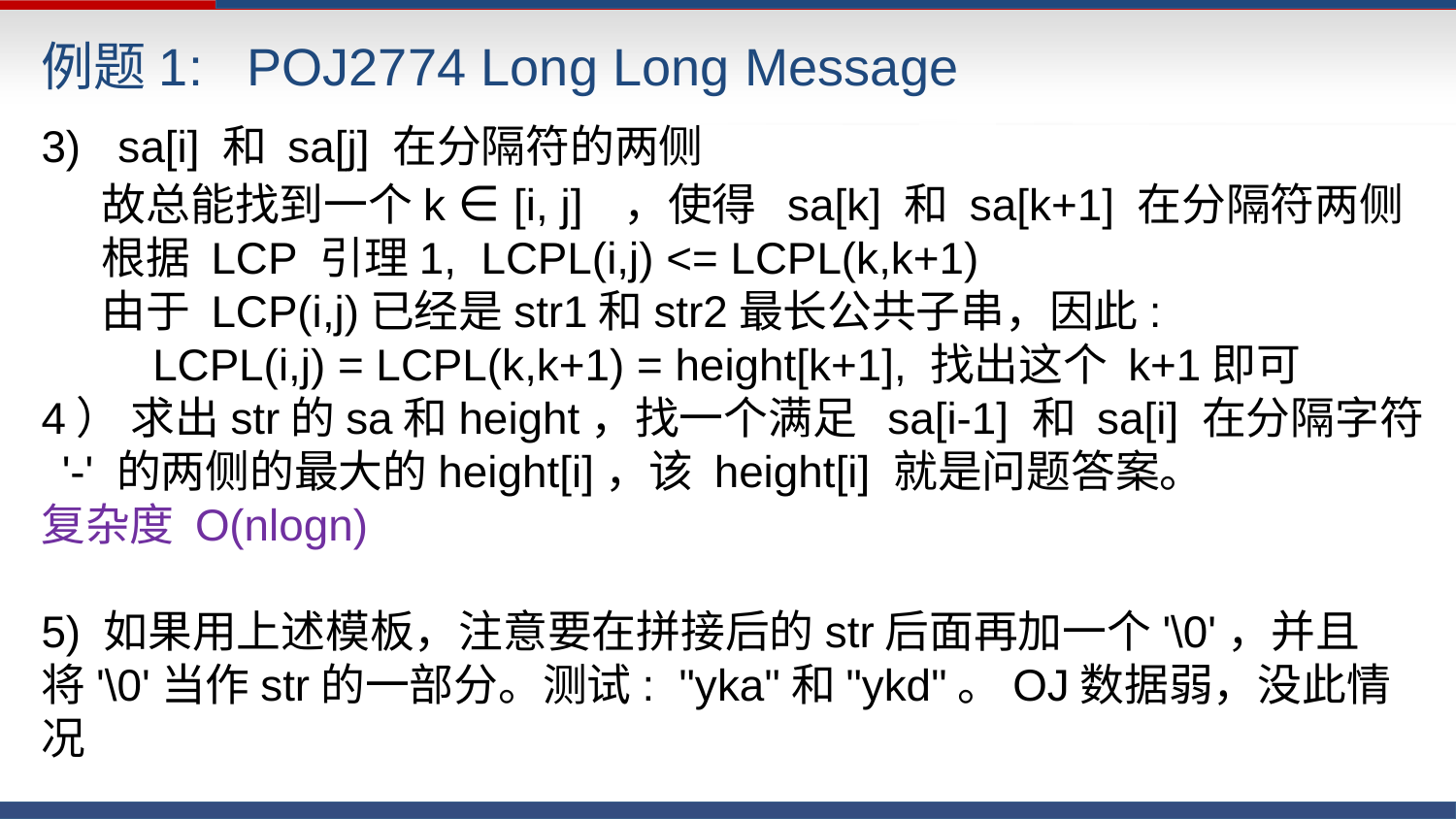

例题1:   POJ2774 Long Long Message
3)   sa[i] 和 sa[j] 在分隔符的两侧
     故总能找到一个k ∈ [i, j]	，使得  sa[k] 和 sa[k+1] 在分隔符两侧
     根据 LCP 引理1,  LCPL(i,j) <= LCPL(k,k+1)
     由于 LCP(i,j)已经是str1和str2最长公共子串，因此:
         LCPL(i,j) = LCPL(k,k+1) = height[k+1], 找出这个 k+1即可
4） 求出str的sa和height，找一个满足  sa[i-1] 和 sa[i] 在分隔字符 '-' 的两侧的最大的height[i]，该 height[i] 就是问题答案。
复杂度 O(nlogn)

5) 如果用上述模板，注意要在拼接后的str后面再加一个'\0'，并且将'\0'当作str的一部分。测试:  "yka"和"ykd"。OJ数据弱，没此情况